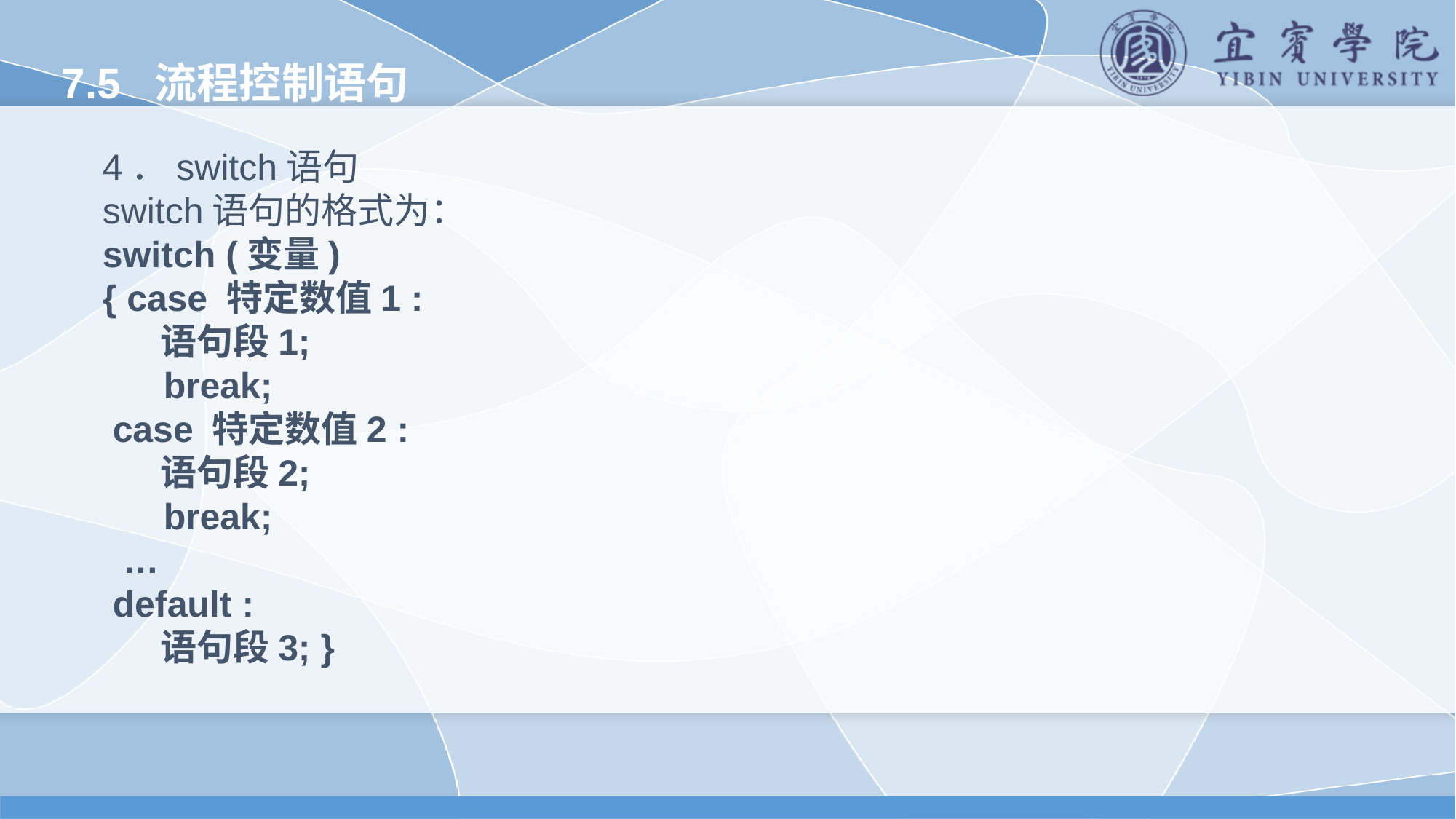

7.5  流程控制语句
4．switch语句
switch语句的格式为：
switch (变量)
{ case 特定数值1 :
      语句段1;
      break;
 case 特定数值2 :
      语句段2;
      break;
  …
 default :
      语句段3; }